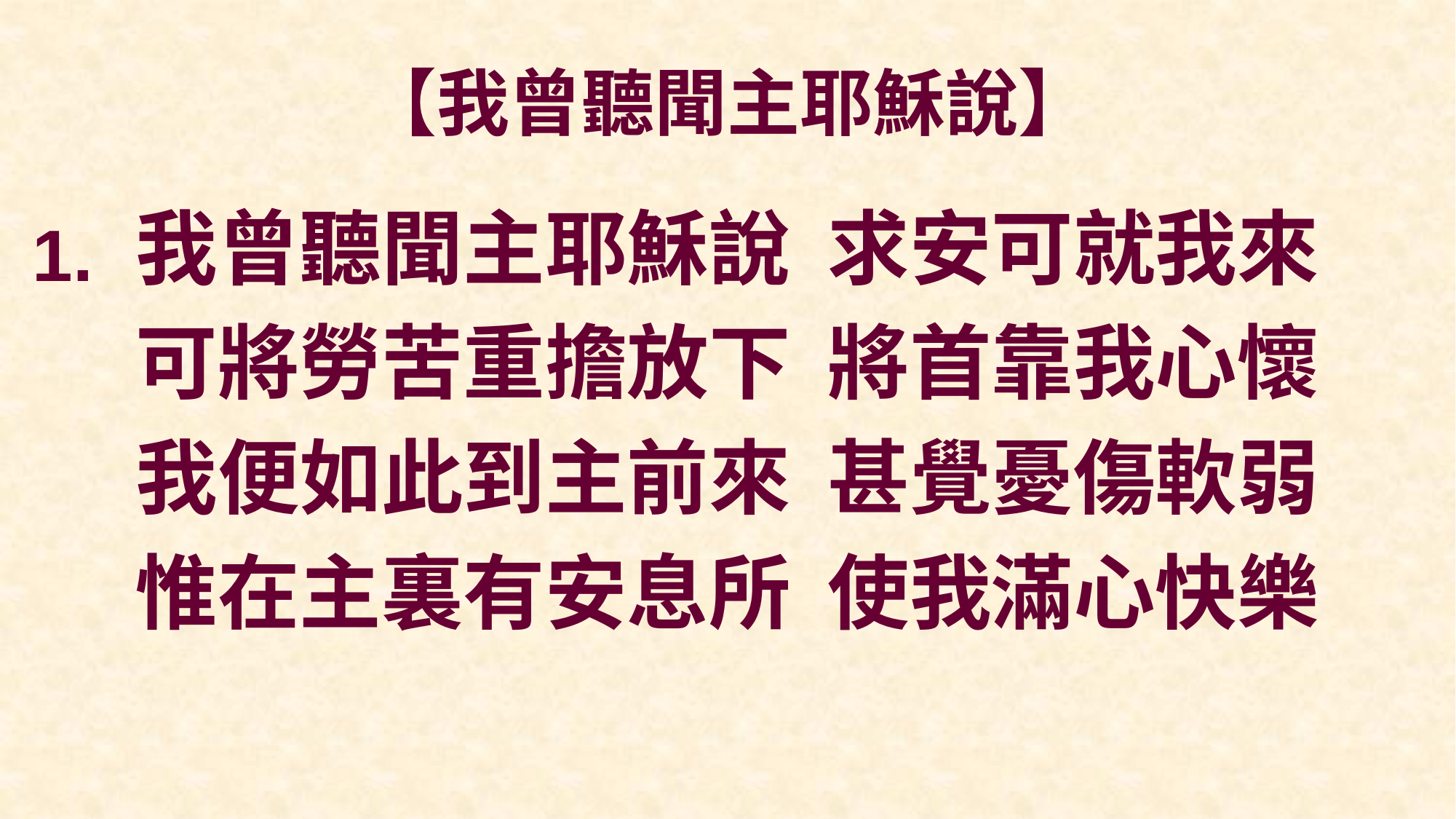

# 【我曾聽聞主耶穌說】
我曾聽聞主耶穌說  求安可就我來
可將勞苦重擔放下  將首靠我心懷
我便如此到主前來  甚覺憂傷軟弱
惟在主裏有安息所  使我滿心快樂
1.